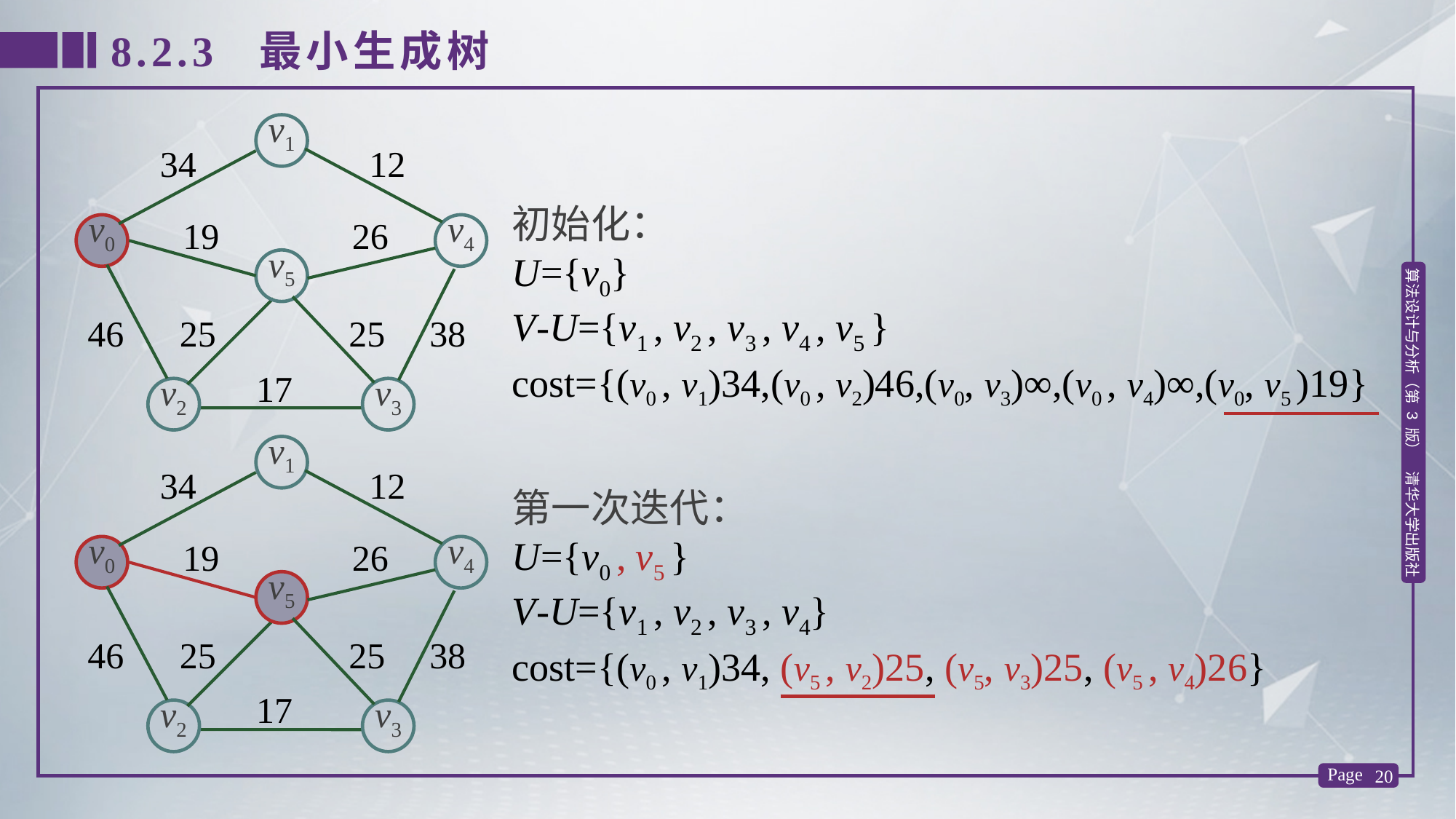

8.2.3  最小生成树
v1
34
12

19
26
v0
v4

v5

46
25
25
38
17
v2
v3

初始化：
U={v0}
V-U={v1 , v2 , v3 , v4 , v5 }
cost={(v0 , v1)34,(v0 , v2)46,(v0, v3)∞,(v0 , v4)∞,(v0, v5 )19}
v1
34
12

19
26
v0
v4

v5

46
25
25
38
17
v2
v3

第一次迭代：
U={v0 , v5 }
V-U={v1 , v2 , v3 , v4}
cost={(v0 , v1)34, (v5 , v2)25, (v5, v3)25, (v5 , v4)26}